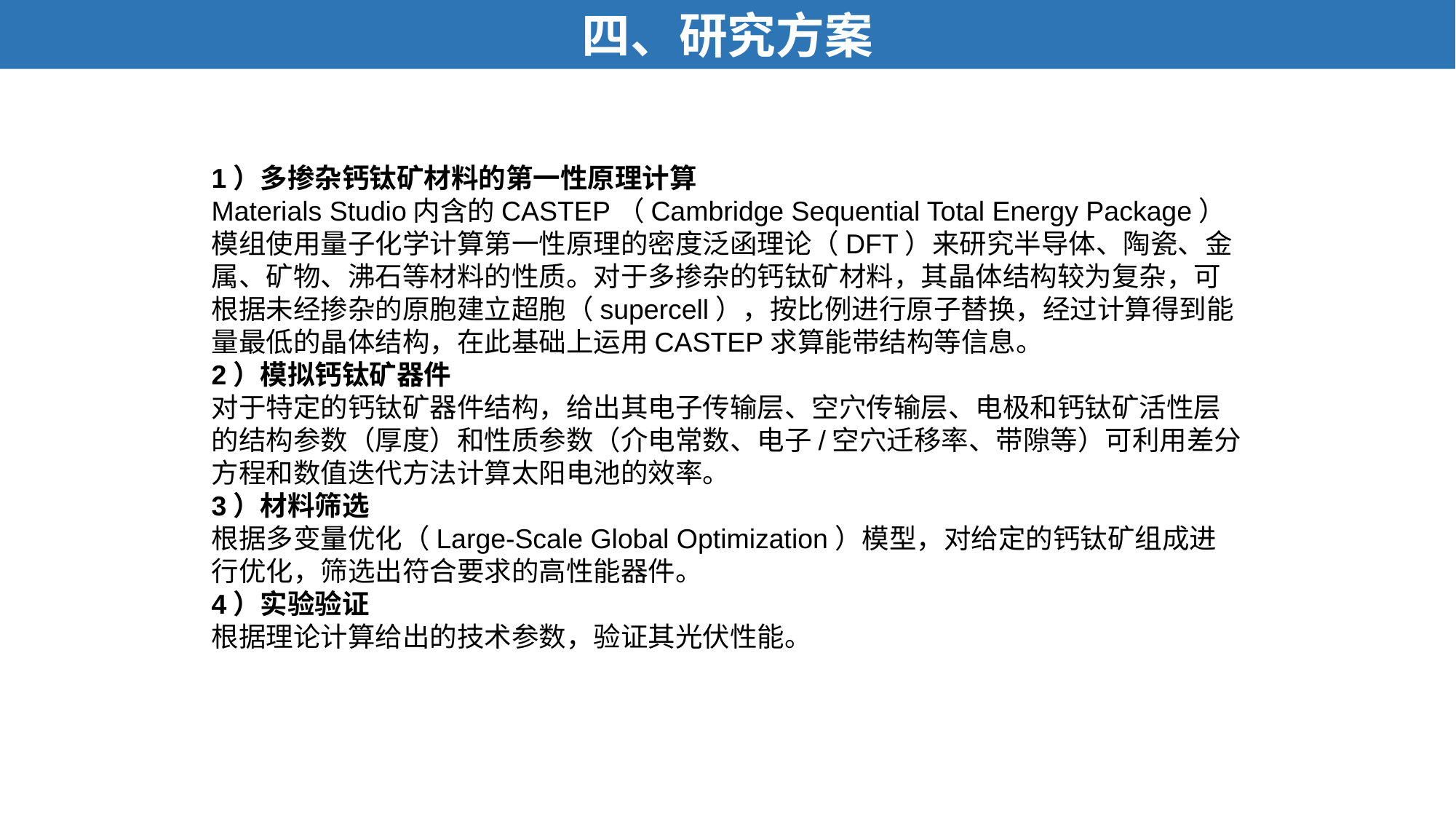

四、研究方案
1）多掺杂钙钛矿材料的第一性原理计算
Materials Studio内含的CASTEP（Cambridge Sequential Total Energy Package）模组使用量子化学计算第一性原理的密度泛函理论（DFT）来研究半导体、陶瓷、金属、矿物、沸石等材料的性质。对于多掺杂的钙钛矿材料，其晶体结构较为复杂，可根据未经掺杂的原胞建立超胞（supercell），按比例进行原子替换，经过计算得到能量最低的晶体结构，在此基础上运用CASTEP求算能带结构等信息。
2）模拟钙钛矿器件
对于特定的钙钛矿器件结构，给出其电子传输层、空穴传输层、电极和钙钛矿活性层的结构参数（厚度）和性质参数（介电常数、电子/空穴迁移率、带隙等）可利用差分方程和数值迭代方法计算太阳电池的效率。
3）材料筛选
根据多变量优化（Large-Scale Global Optimization）模型，对给定的钙钛矿组成进行优化，筛选出符合要求的高性能器件。
4）实验验证
根据理论计算给出的技术参数，验证其光伏性能。